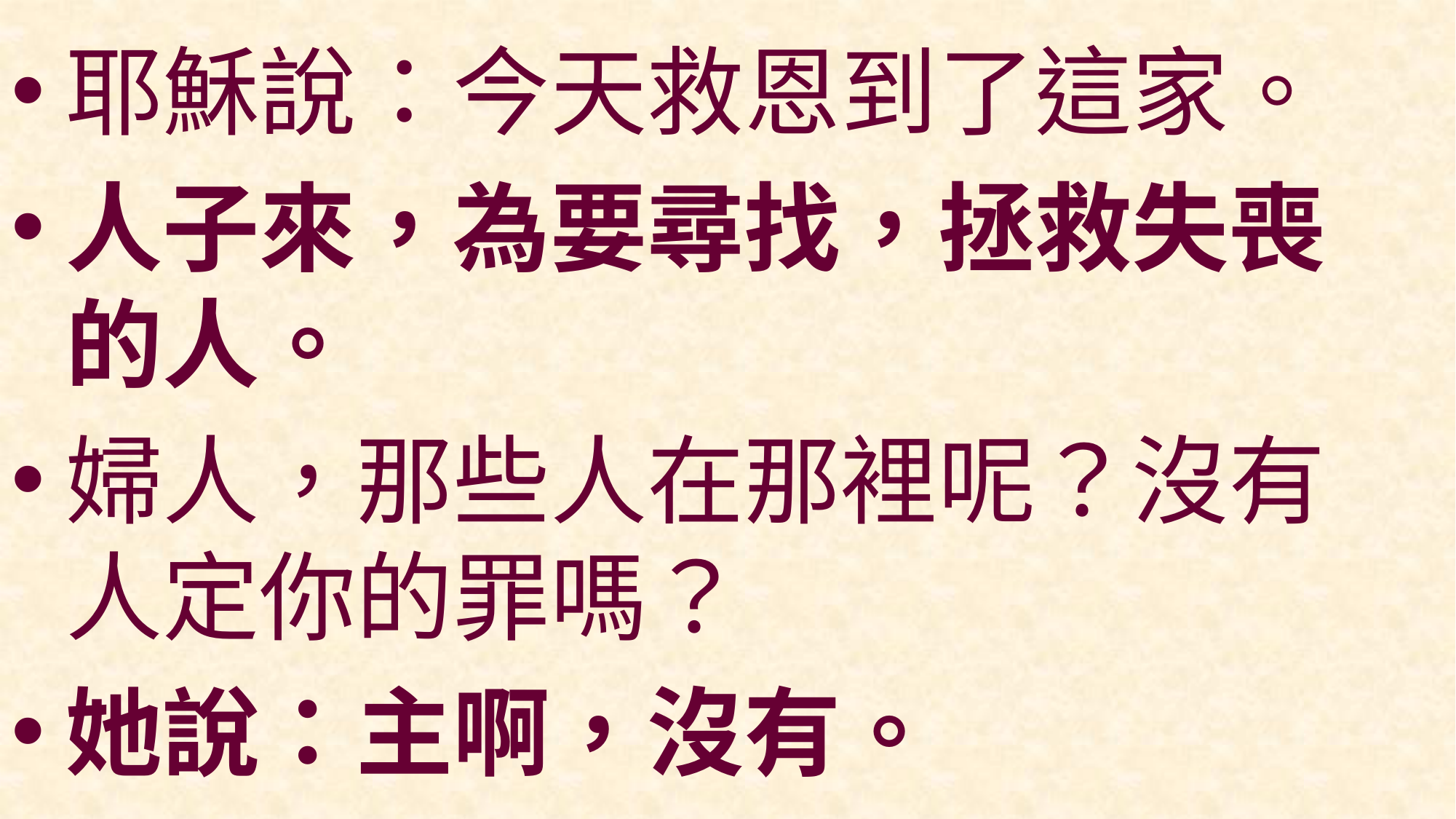

耶穌說：今天救恩到了這家。
人子來，為要尋找，拯救失喪的人。
婦人，那些人在那裡呢？沒有人定你的罪嗎？
她說：主啊，沒有。